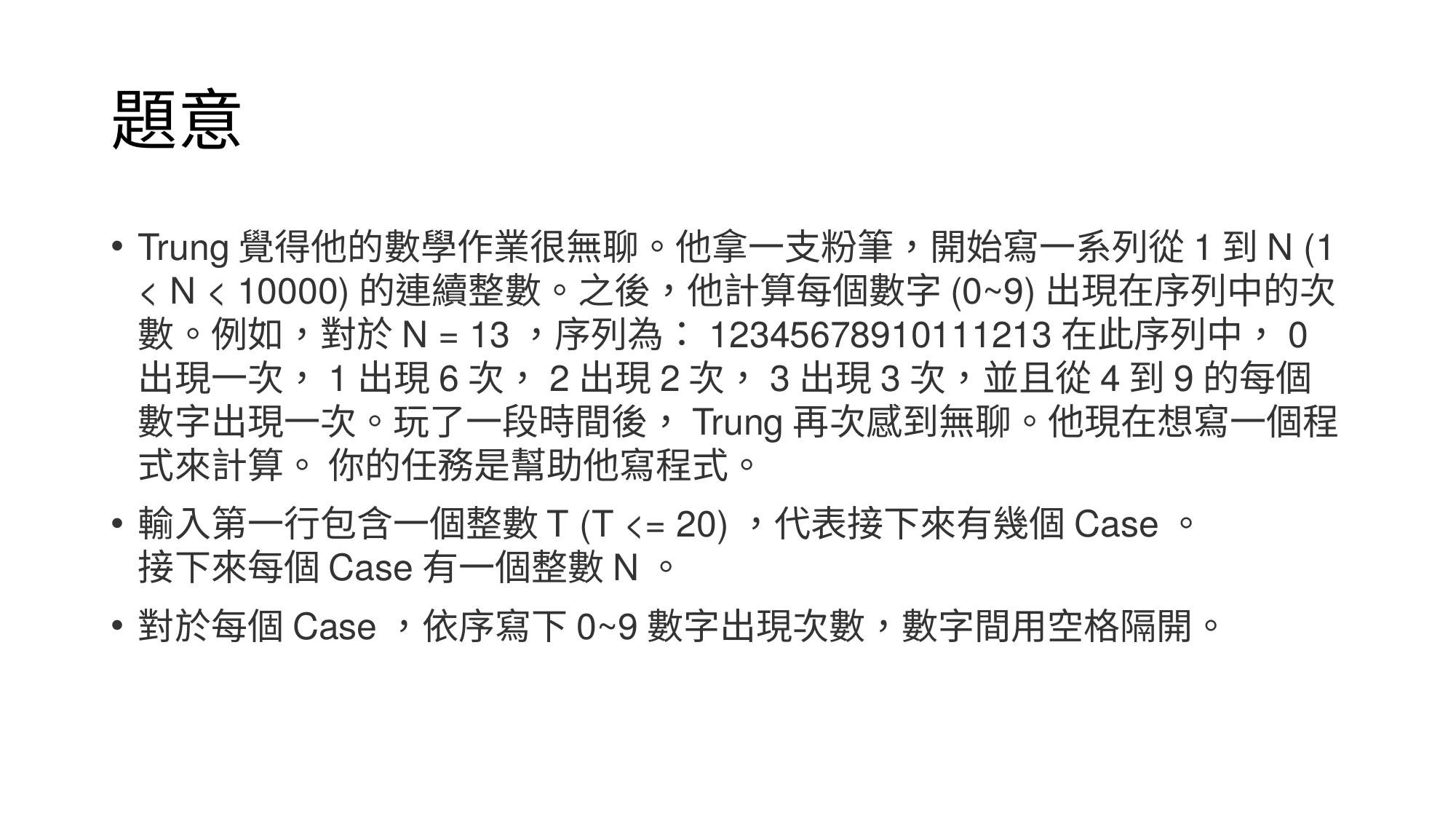

# 題意
Trung覺得他的數學作業很無聊。他拿一支粉筆，開始寫一系列從1到N (1 < N < 10000)的連續整數。之後，他計算每個數字(0~9)出現在序列中的次數。例如，對於N = 13，序列為：12345678910111213在此序列中，0出現一次，1出現6次，2出現2次，3出現3次，並且從4到9的每個數字出現一次。玩了一段時間後，Trung再次感到無聊。他現在想寫一個程式來計算。 你的任務是幫助他寫程式。
輸入第一行包含一個整數T (T <= 20)，代表接下來有幾個Case。
接下來每個Case有一個整數N。
對於每個Case，依序寫下0~9數字出現次數，數字間用空格隔開。